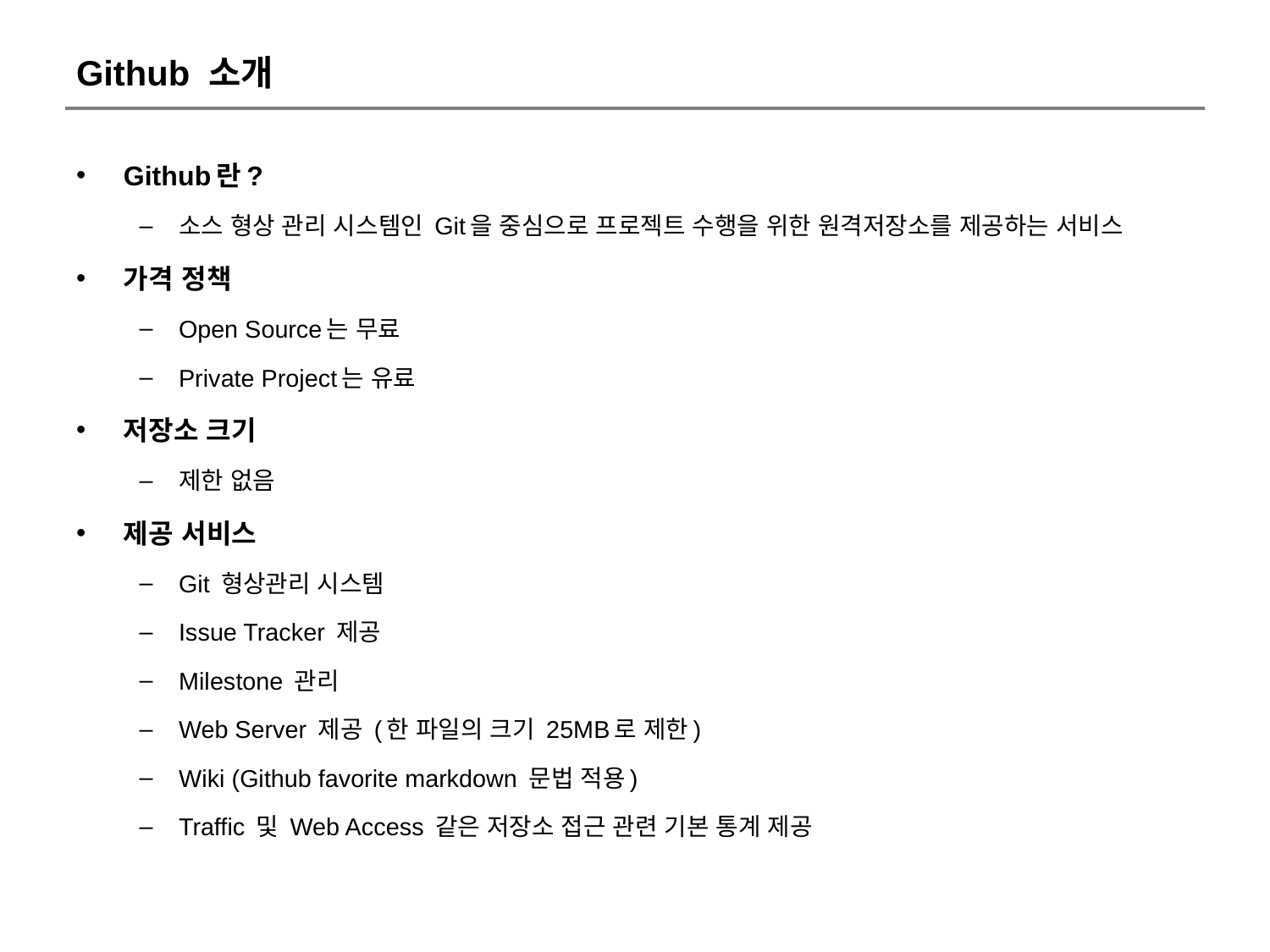

# Github 소개
Github란?
소스 형상 관리 시스템인 Git을 중심으로 프로젝트 수행을 위한 원격저장소를 제공하는 서비스
가격 정책
Open Source는 무료
Private Project는 유료
저장소 크기
제한 없음
제공 서비스
Git 형상관리 시스템
Issue Tracker 제공
Milestone 관리
Web Server 제공 (한 파일의 크기 25MB로 제한)
Wiki (Github favorite markdown 문법 적용)
Traffic 및 Web Access 같은 저장소 접근 관련 기본 통계 제공